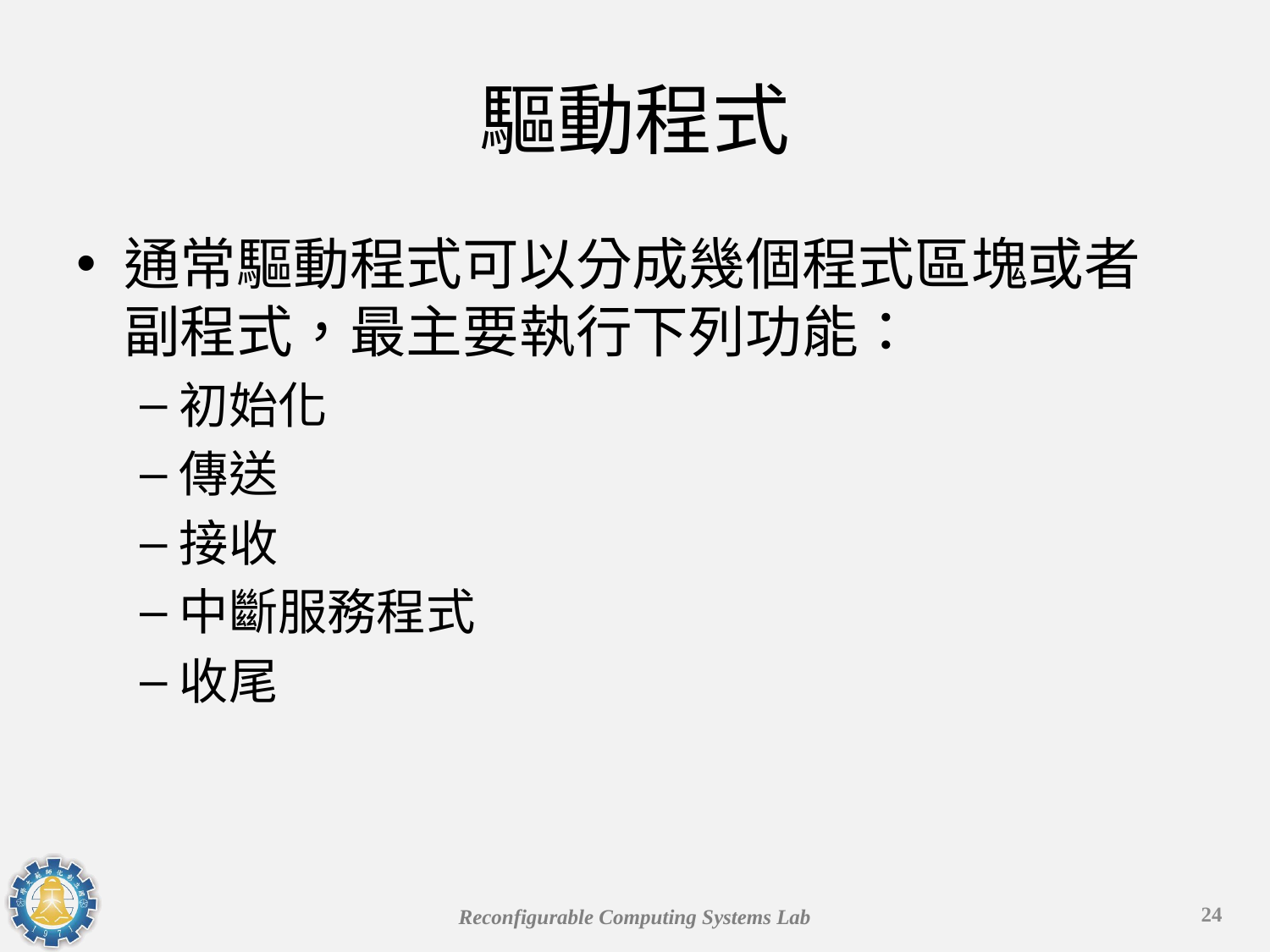

# 驅動程式
通常驅動程式可以分成幾個程式區塊或者副程式，最主要執行下列功能：
初始化
傳送
接收
中斷服務程式
收尾

24